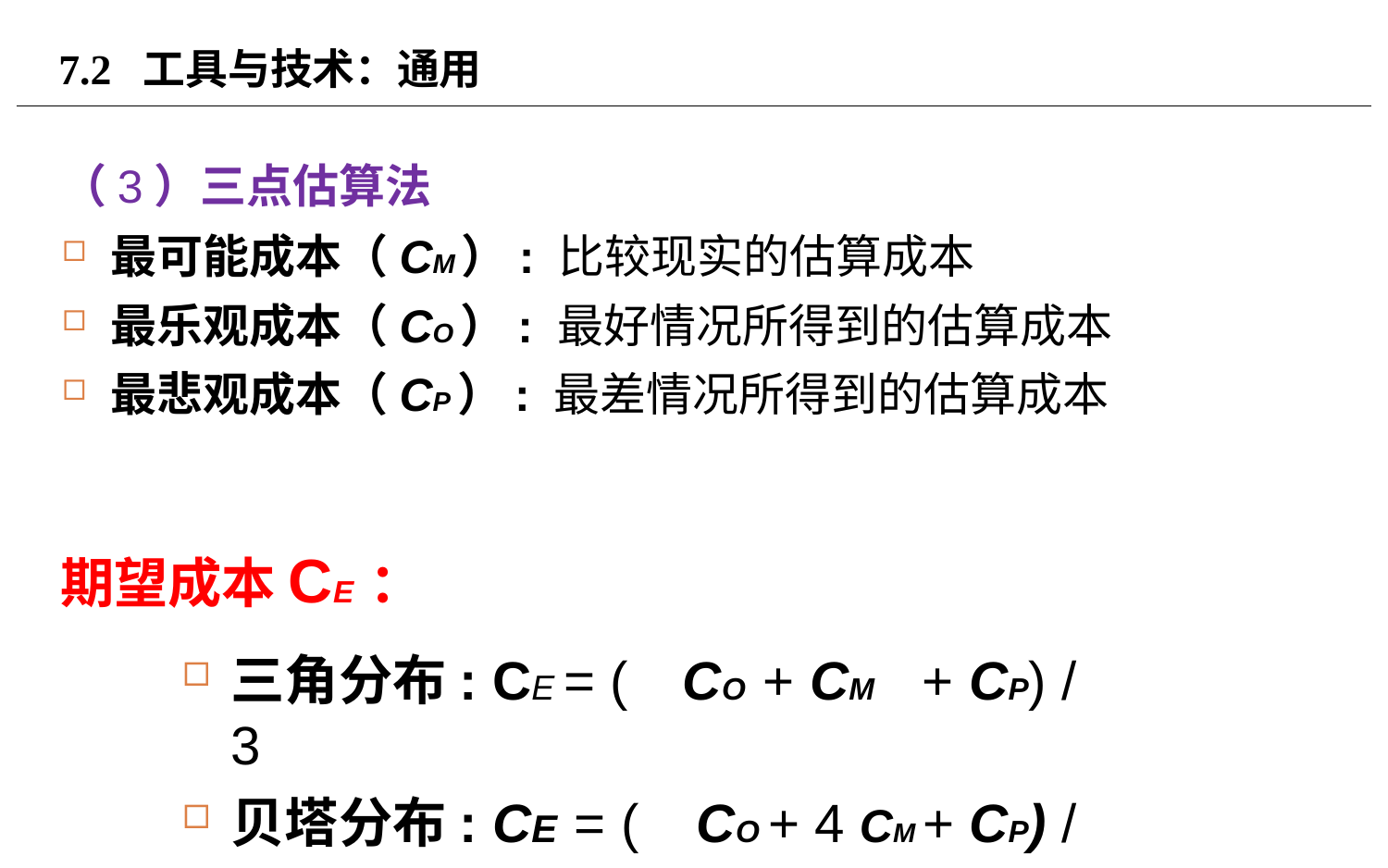

# 7.2  工具与技术：通用
（3）三点估算法
最可能成本（CM）: 比较现实的估算成本
最乐观成本（CO）: 最好情况所得到的估算成本
最悲观成本（CP）: 最差情况所得到的估算成本

期望成本CE ：
三角分布: CE = (	CO  + CM	+ CP) / 3
贝塔分布: CE = (	CO + 4 CM + CP) / 6